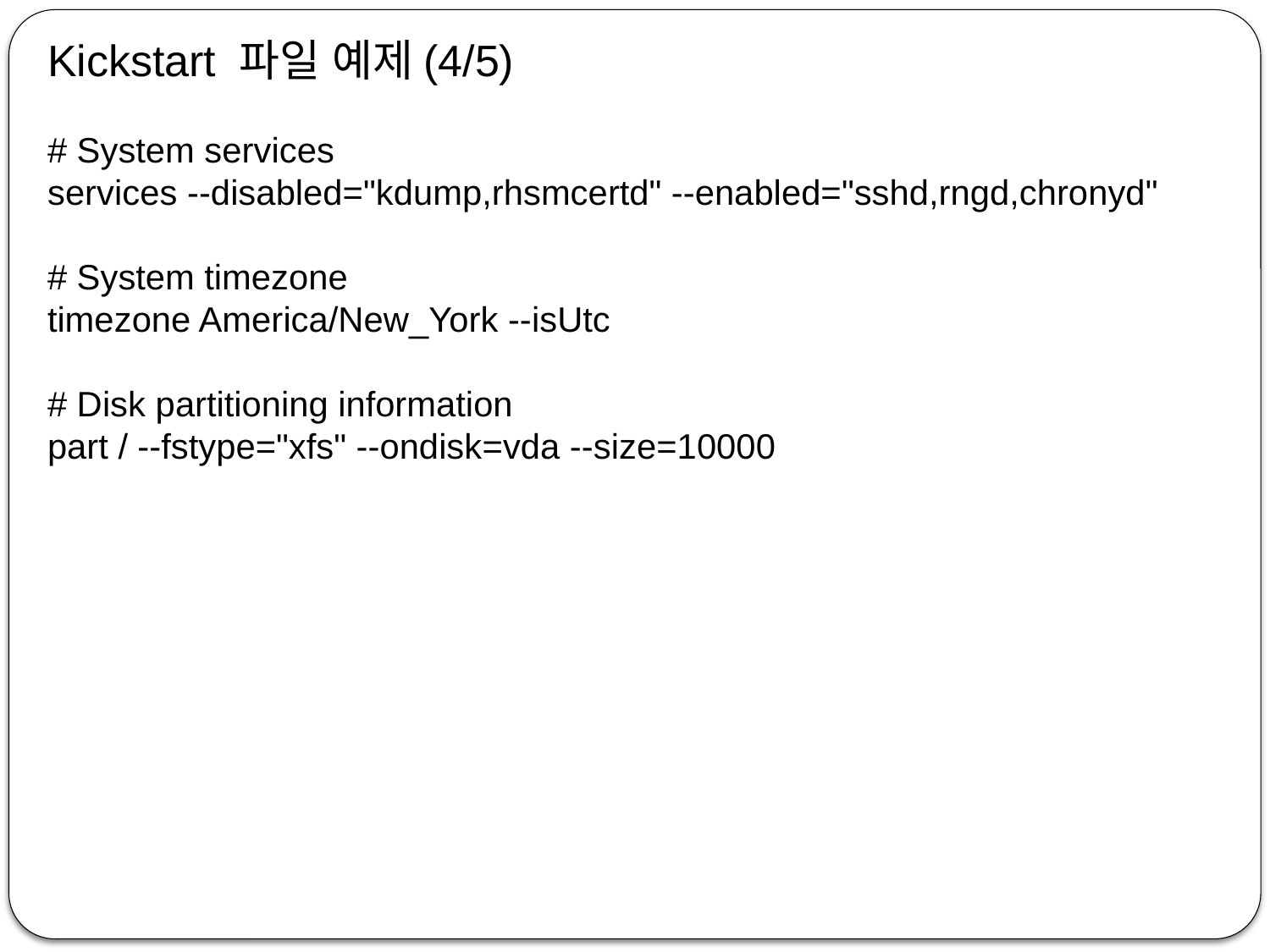

Kickstart 파일 예제(4/5)

# System services
services --disabled="kdump,rhsmcertd" --enabled="sshd,rngd,chronyd"

# System timezone
timezone America/New_York --isUtc

# Disk partitioning information
part / --fstype="xfs" --ondisk=vda --size=10000